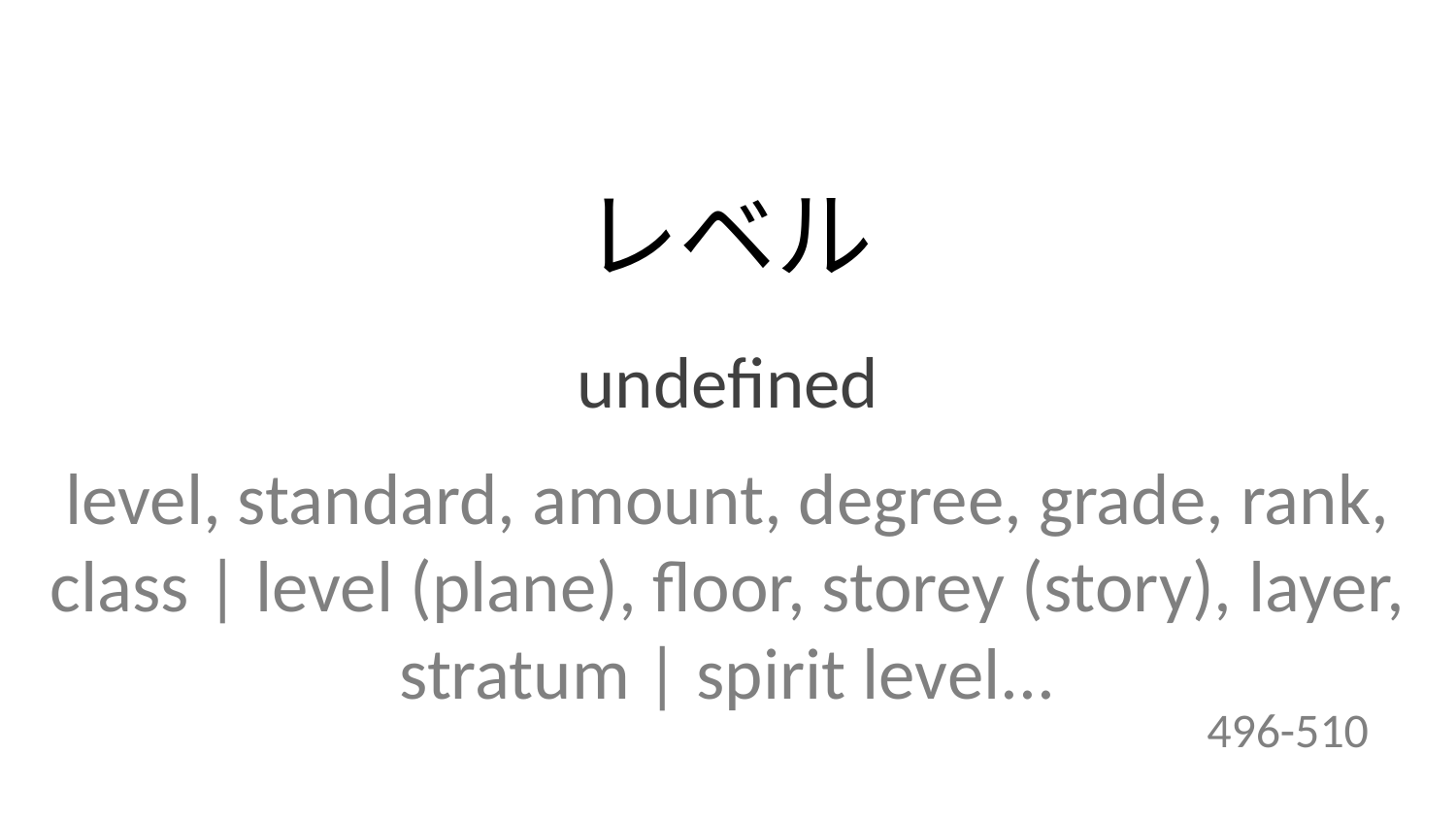

レベル

undefined
level, standard, amount, degree, grade, rank, class | level (plane), floor, storey (story), layer, stratum | spirit level...
496-510